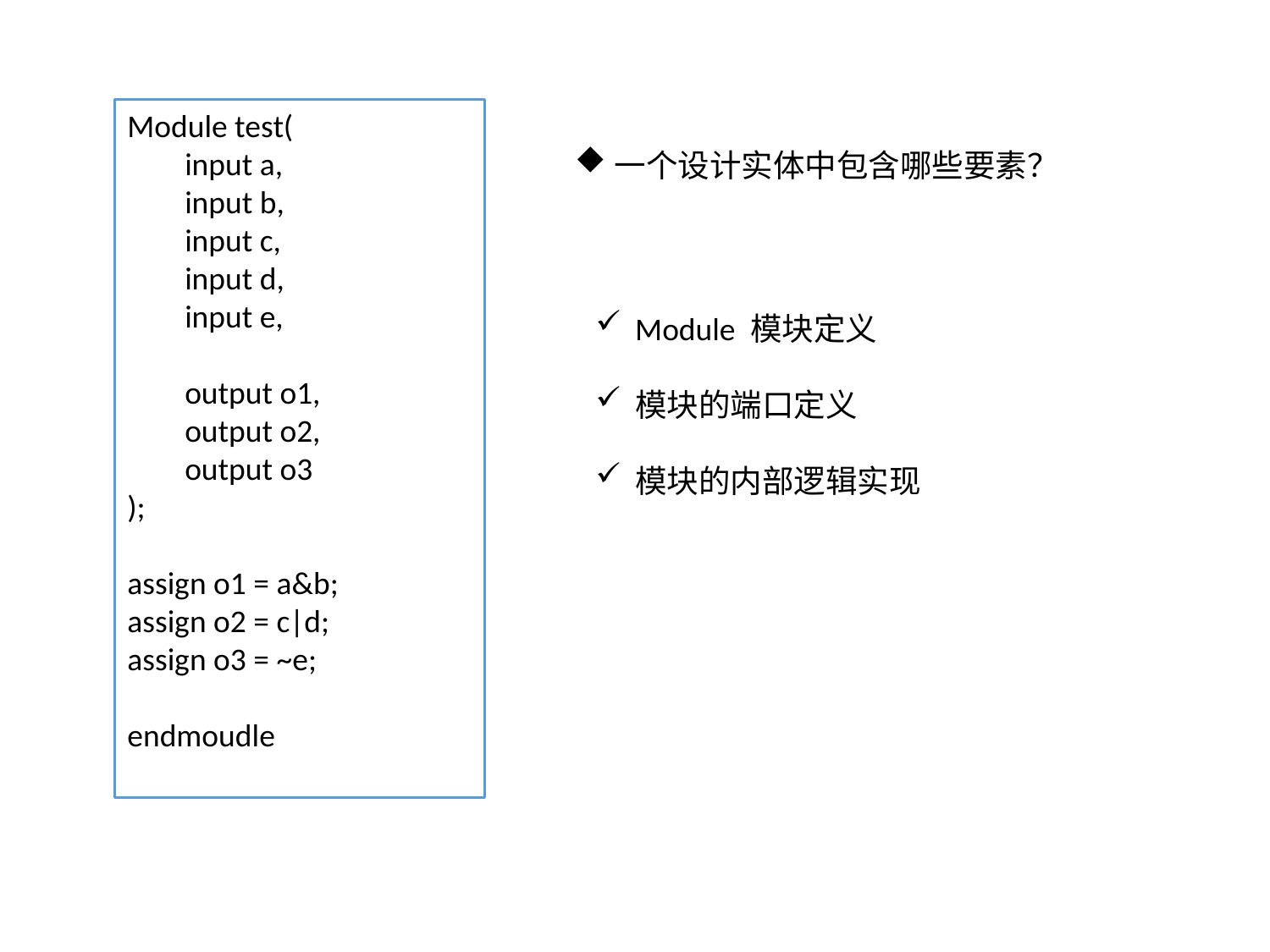

Module test(
        input a,
        input b,
        input c,
        input d,
        input e,

        output o1,
        output o2,
        output o3
);

assign o1 = a&b;
assign o2 = c|d;
assign o3 = ~e;

endmoudle

一个设计实体中包含哪些要素？
Module 模块定义

模块的端口定义

模块的内部逻辑实现